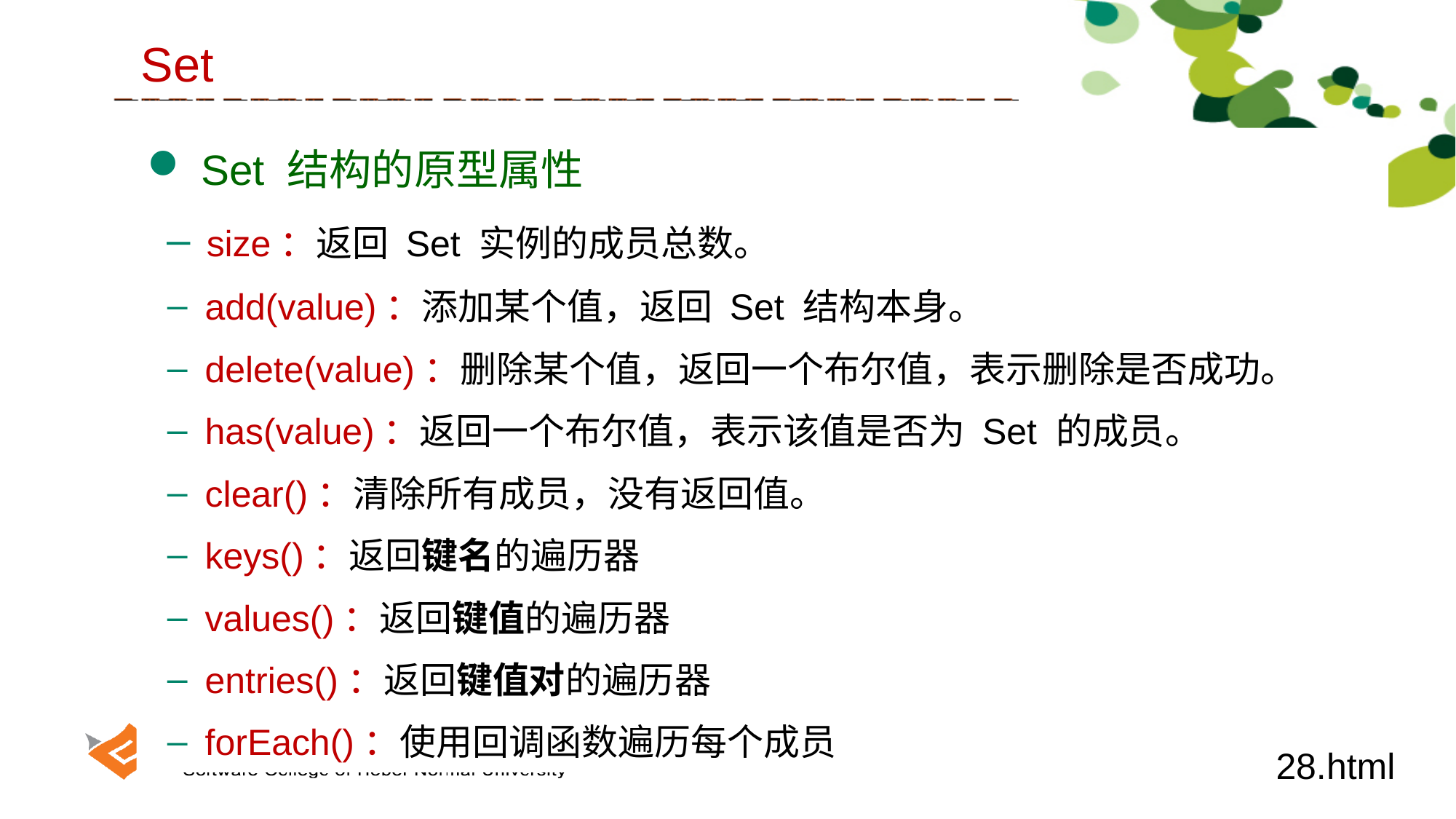

Set

 Set 结构的原型属性
 size：返回 Set 实例的成员总数。
 add(value)：添加某个值，返回 Set 结构本身。
 delete(value)：删除某个值，返回一个布尔值，表示删除是否成功。
 has(value)：返回一个布尔值，表示该值是否为 Set 的成员。
 clear()：清除所有成员，没有返回值。
 keys()：返回键名的遍历器
 values()：返回键值的遍历器
 entries()：返回键值对的遍历器
 forEach()：使用回调函数遍历每个成员

28.html